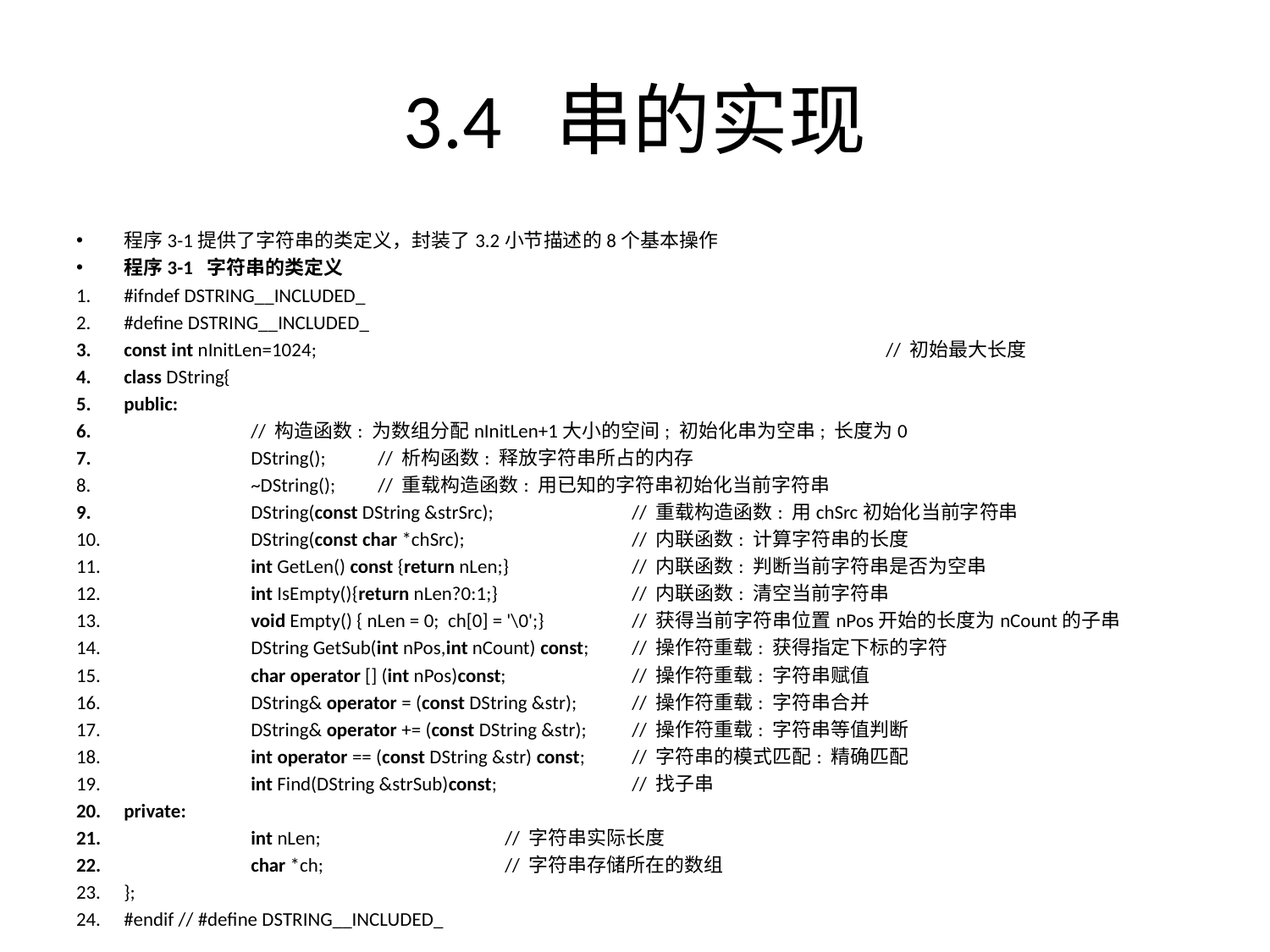

# 3.4  串的实现
程序3-1提供了字符串的类定义，封装了3.2小节描述的8个基本操作
程序3-1  字符串的类定义
#ifndef DSTRING__INCLUDED_
#define DSTRING__INCLUDED_
const int nInitLen=1024;					// 初始最大长度
class DString{
public:
	// 构造函数: 为数组分配nInitLen+1大小的空间; 初始化串为空串; 长度为0
	DString();	// 析构函数: 释放字符串所占的内存
	~DString();	// 重载构造函数: 用已知的字符串初始化当前字符串
	DString(const DString &strSrc);		// 重载构造函数: 用chSrc初始化当前字符串
	DString(const char *chSrc);		// 内联函数: 计算字符串的长度
	int GetLen() const {return nLen;}	// 内联函数: 判断当前字符串是否为空串
	int IsEmpty(){return nLen?0:1;}		// 内联函数: 清空当前字符串
	void Empty() { nLen = 0;  ch[0] = '\0';}	// 获得当前字符串位置nPos开始的长度为nCount的子串
	DString GetSub(int nPos,int nCount) const;	// 操作符重载: 获得指定下标的字符
	char operator [] (int nPos)const;	// 操作符重载: 字符串赋值
	DString& operator = (const DString &str);	// 操作符重载: 字符串合并
	DString& operator += (const DString &str);	// 操作符重载: 字符串等值判断
	int operator == (const DString &str) const;	// 字符串的模式匹配: 精确匹配
	int Find(DString &strSub)const;		// 找子串
private:
	int nLen;		// 字符串实际长度
	char *ch;		// 字符串存储所在的数组
};
#endif // #define DSTRING__INCLUDED_